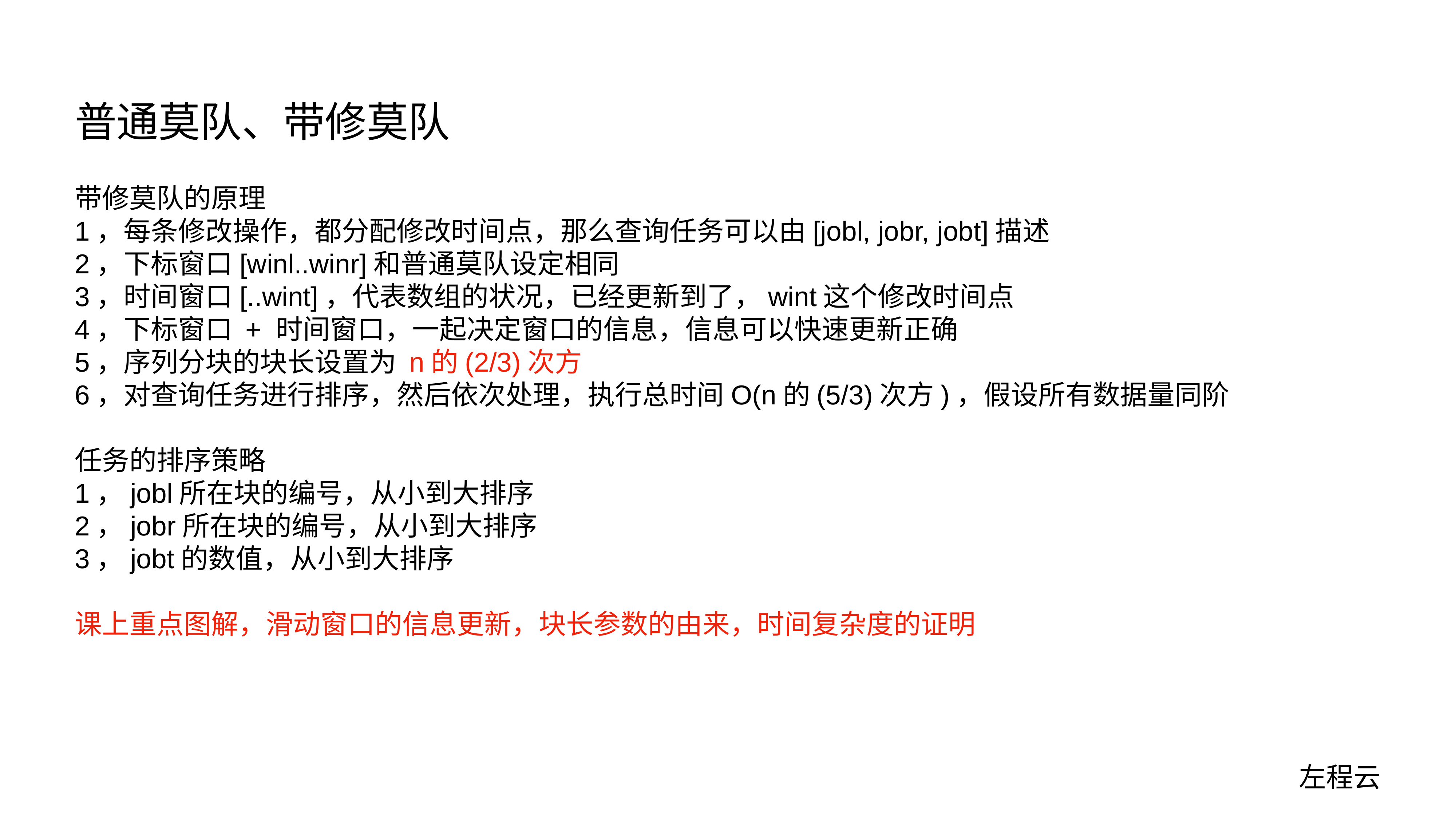

# 普通莫队、带修莫队
带修莫队的原理
1，每条修改操作，都分配修改时间点，那么查询任务可以由[jobl, jobr, jobt]描述
2，下标窗口[winl..winr]和普通莫队设定相同
3，时间窗口[..wint]，代表数组的状况，已经更新到了，wint这个修改时间点
4，下标窗口 + 时间窗口，一起决定窗口的信息，信息可以快速更新正确
5，序列分块的块长设置为 n的(2/3)次方
6，对查询任务进行排序，然后依次处理，执行总时间O(n的(5/3)次方)，假设所有数据量同阶

任务的排序策略
1，jobl所在块的编号，从小到大排序
2，jobr所在块的编号，从小到大排序
3，jobt的数值，从小到大排序

课上重点图解，滑动窗口的信息更新，块长参数的由来，时间复杂度的证明
左程云